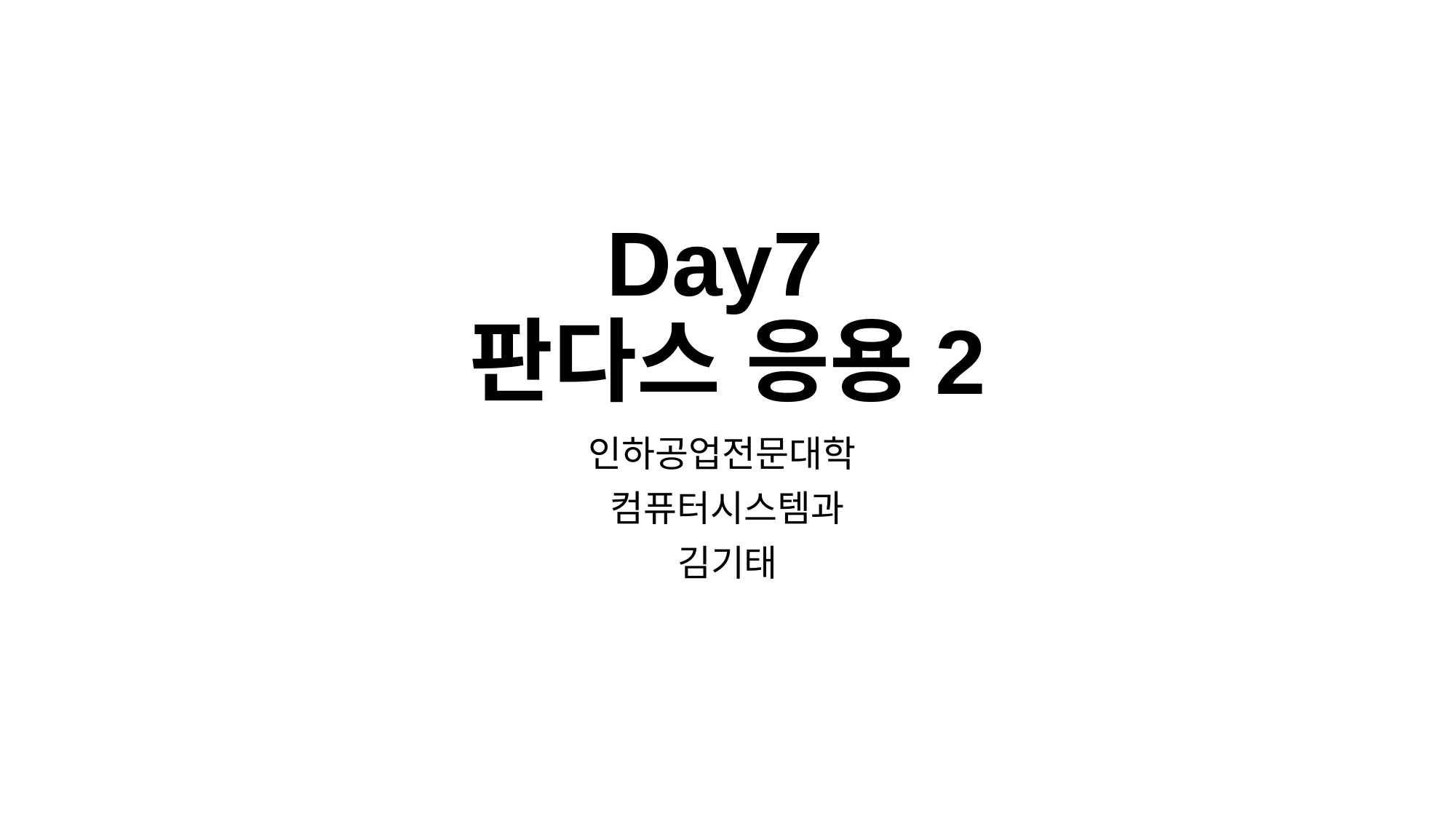

# Day7 판다스 응용2
인하공업전문대학
컴퓨터시스템과
김기태